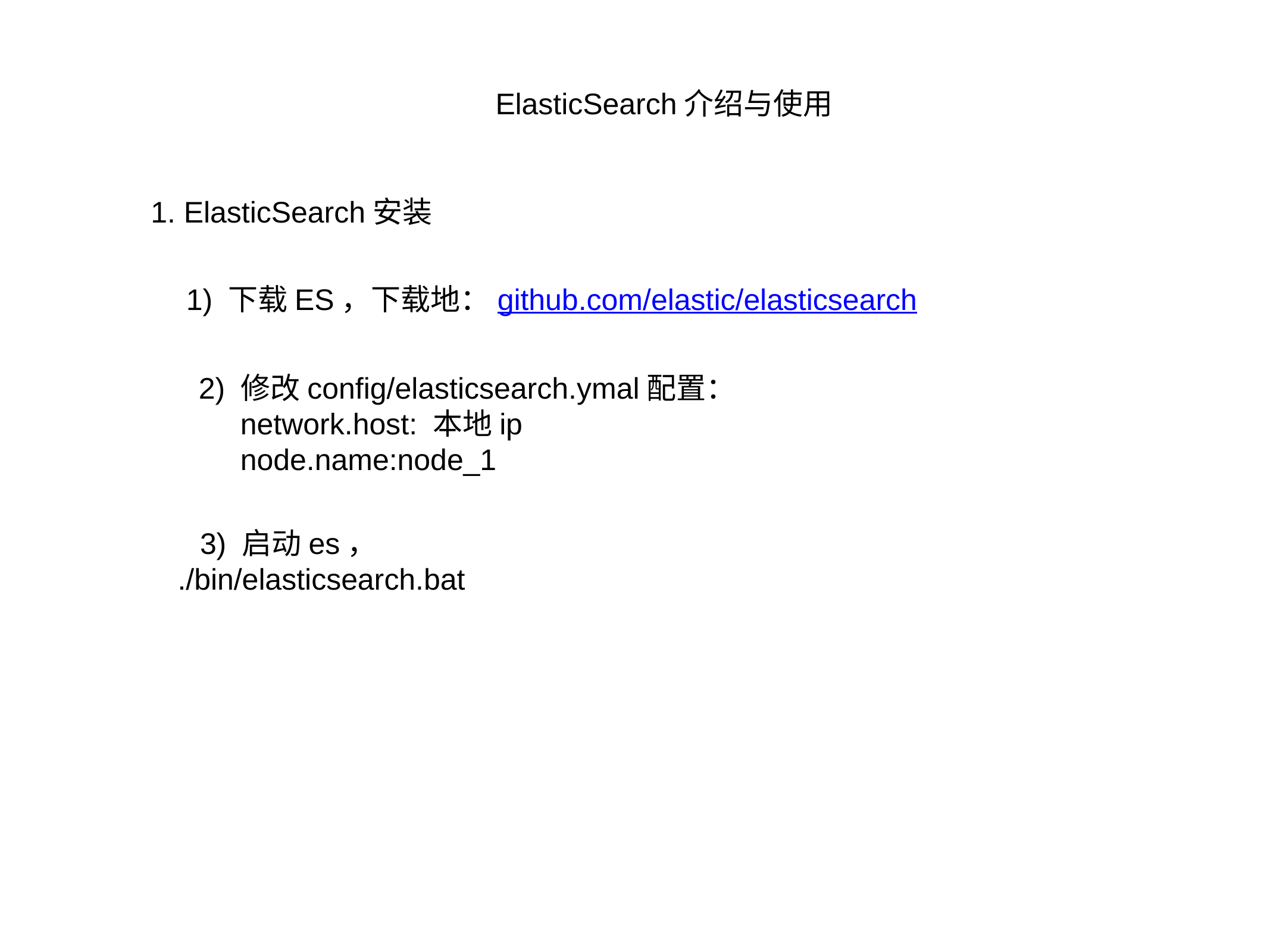

ElasticSearch介绍与使用
1. ElasticSearch安装
1) 下载ES，下载地：github.com/elastic/elasticsearch
2) 修改config/elasticsearch.ymal配置：
     network.host: 本地ip
     node.name:node_1
3) 启动es， ./bin/elasticsearch.bat